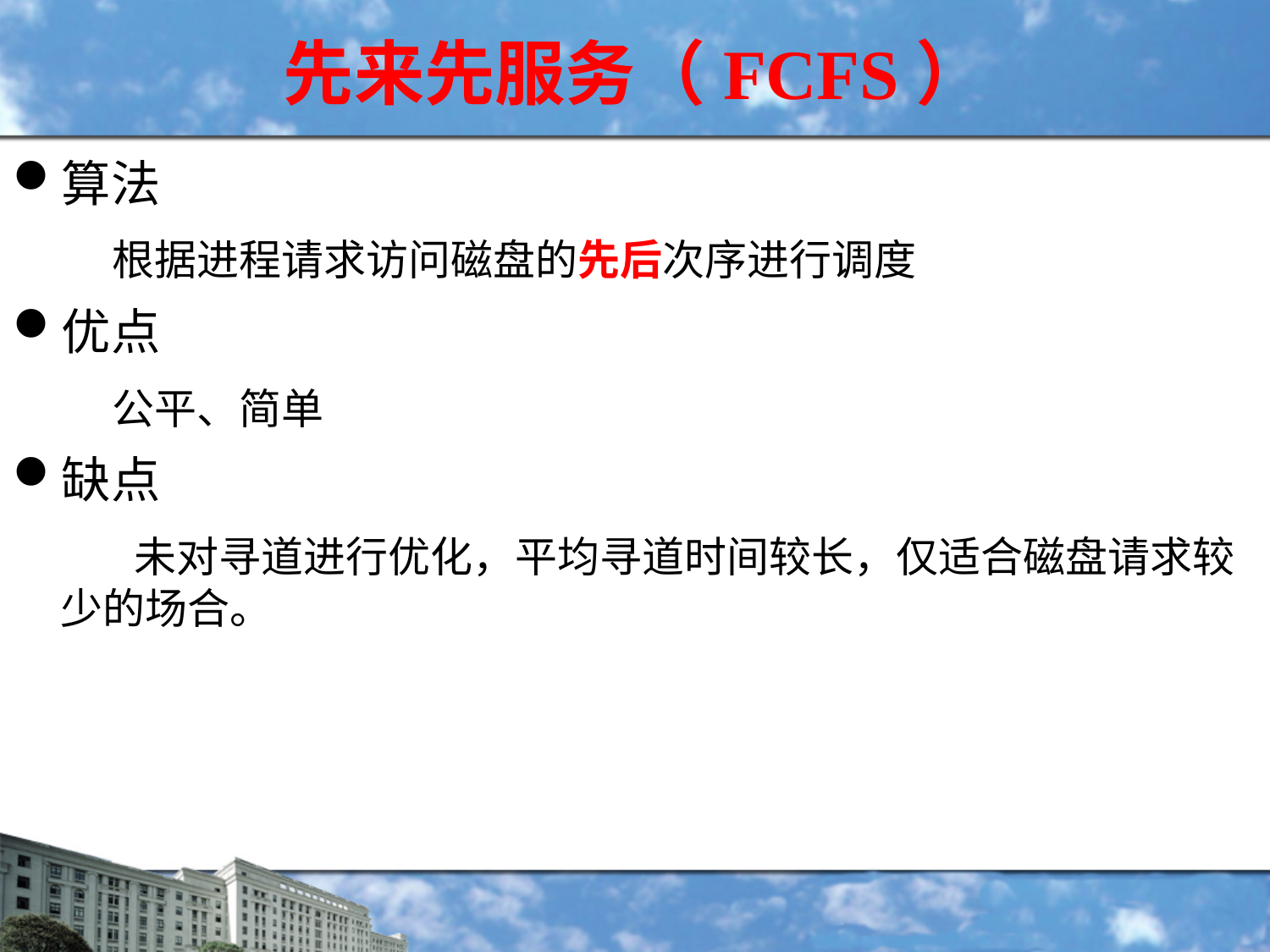

先来先服务（FCFS）
算法
        根据进程请求访问磁盘的先后次序进行调度
优点
        公平、简单
缺点
          未对寻道进行优化，平均寻道时间较长，仅适合磁盘请求较少的场合。